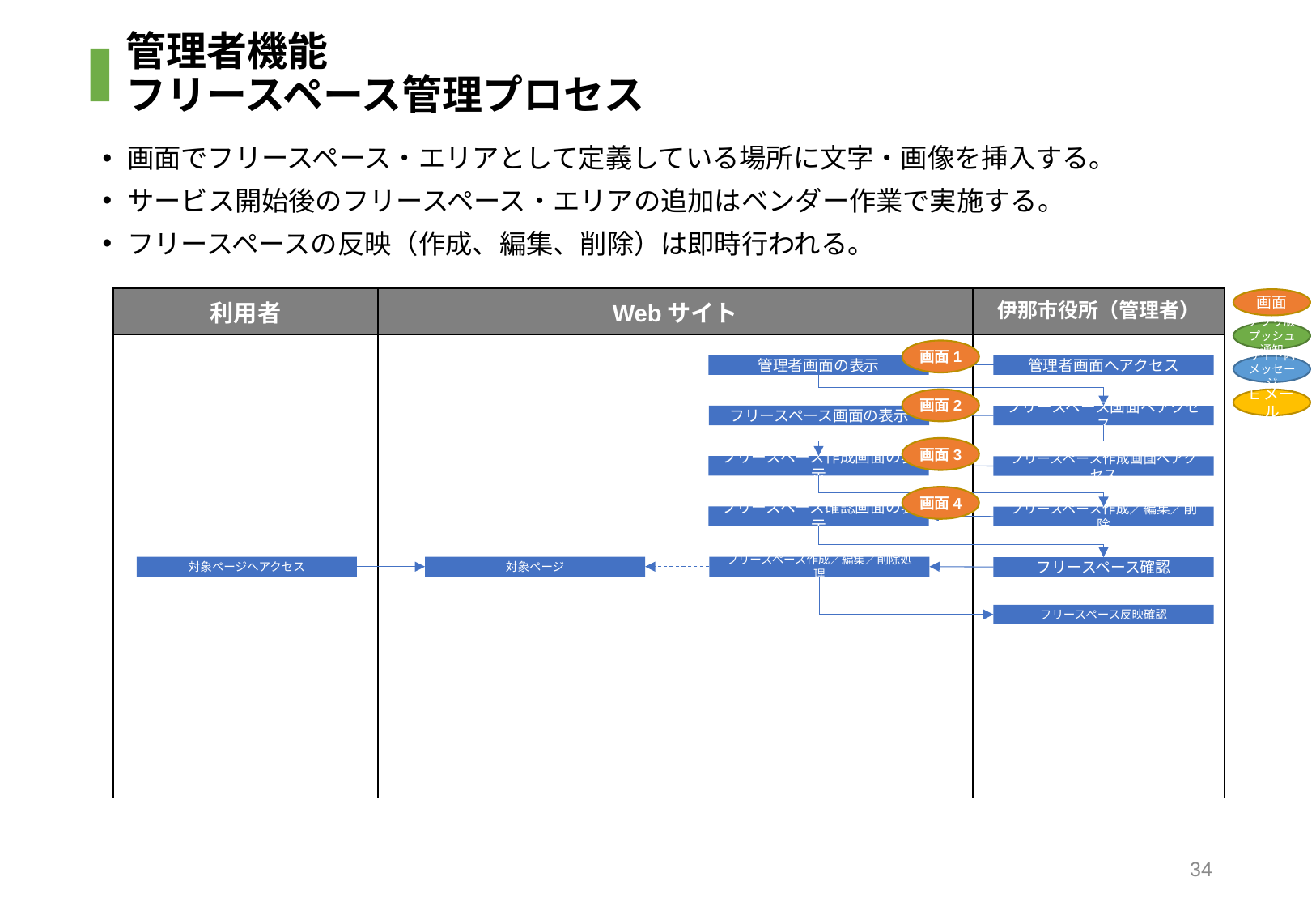

# 管理者機能 フリースペース管理プロセス
画面でフリースペース・エリアとして定義している場所に文字・画像を挿入する。
サービス開始後のフリースペース・エリアの追加はベンダー作業で実施する。
フリースペースの反映（作成、編集、削除）は即時行われる。

| 利用者 | Webサイト | 伊那市役所（管理者） |
| --- | --- | --- |
|  |  |  |
画面
アプリ版プッシュ通知
画面1
管理者画面の表示
管理者画面へアクセス
サイト内メッセージ
画面2
Eメール
フリースペース画面の表示
フリースペース画面へアクセス
画面3
フリースペース作成画面の表示
フリースペース作成画面へアクセス
画面4
フリースペース確認画面の表示
フリースペース作成／編集／削除
対象ページ
フリースペース作成／編集／削除処理
対象ページへアクセス
フリースペース確認
フリースペース反映確認
34